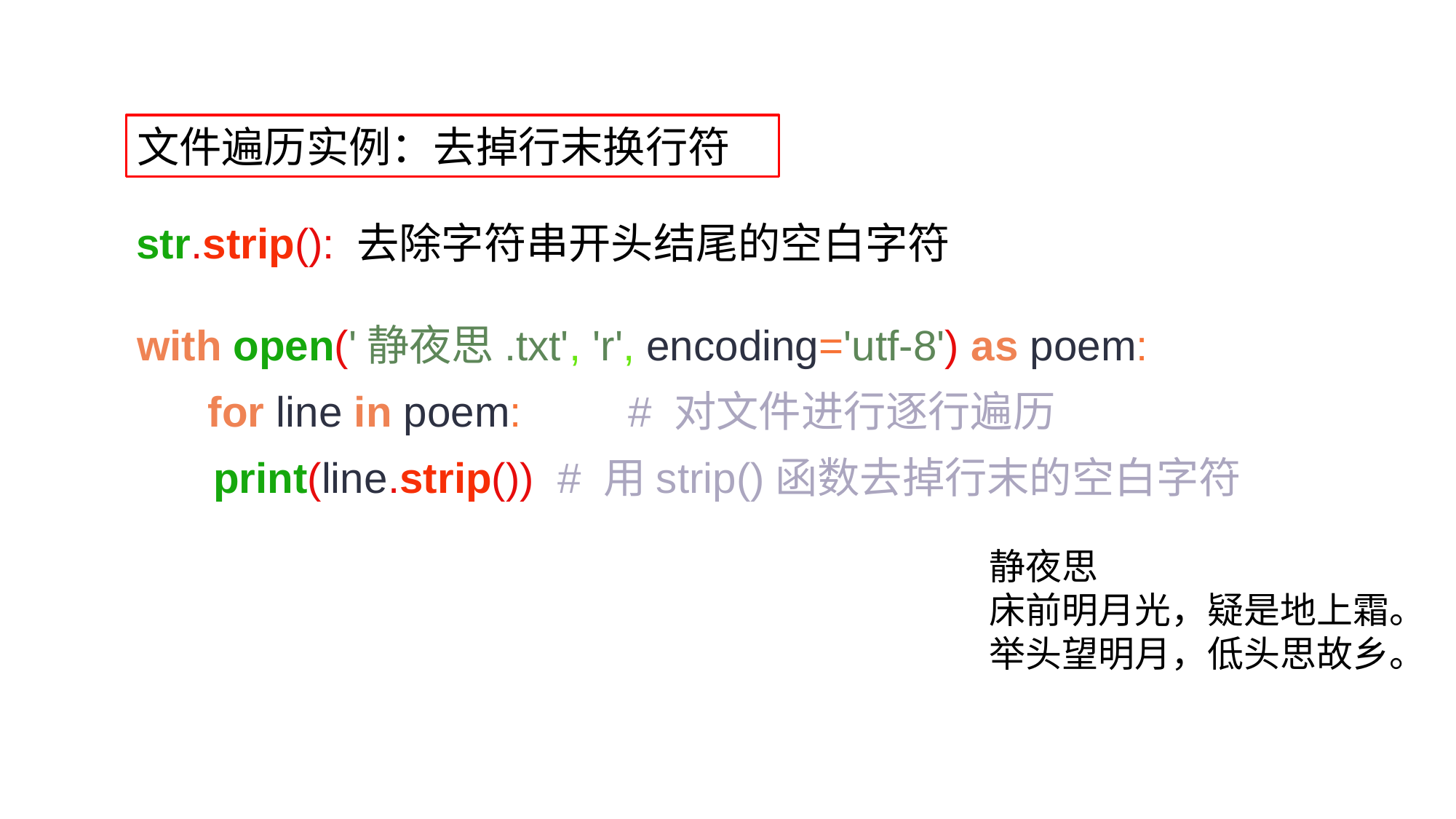

文件遍历实例：去掉行末换行符
str.strip(): 去除字符串开头结尾的空白字符
with open('静夜思.txt', 'r', encoding='utf-8') as poem:
      for line in poem:         # 对文件进行逐行遍历
       print(line.strip())  # 用strip()函数去掉行末的空白字符
静夜思
床前明月光，疑是地上霜。
举头望明月，低头思故乡。